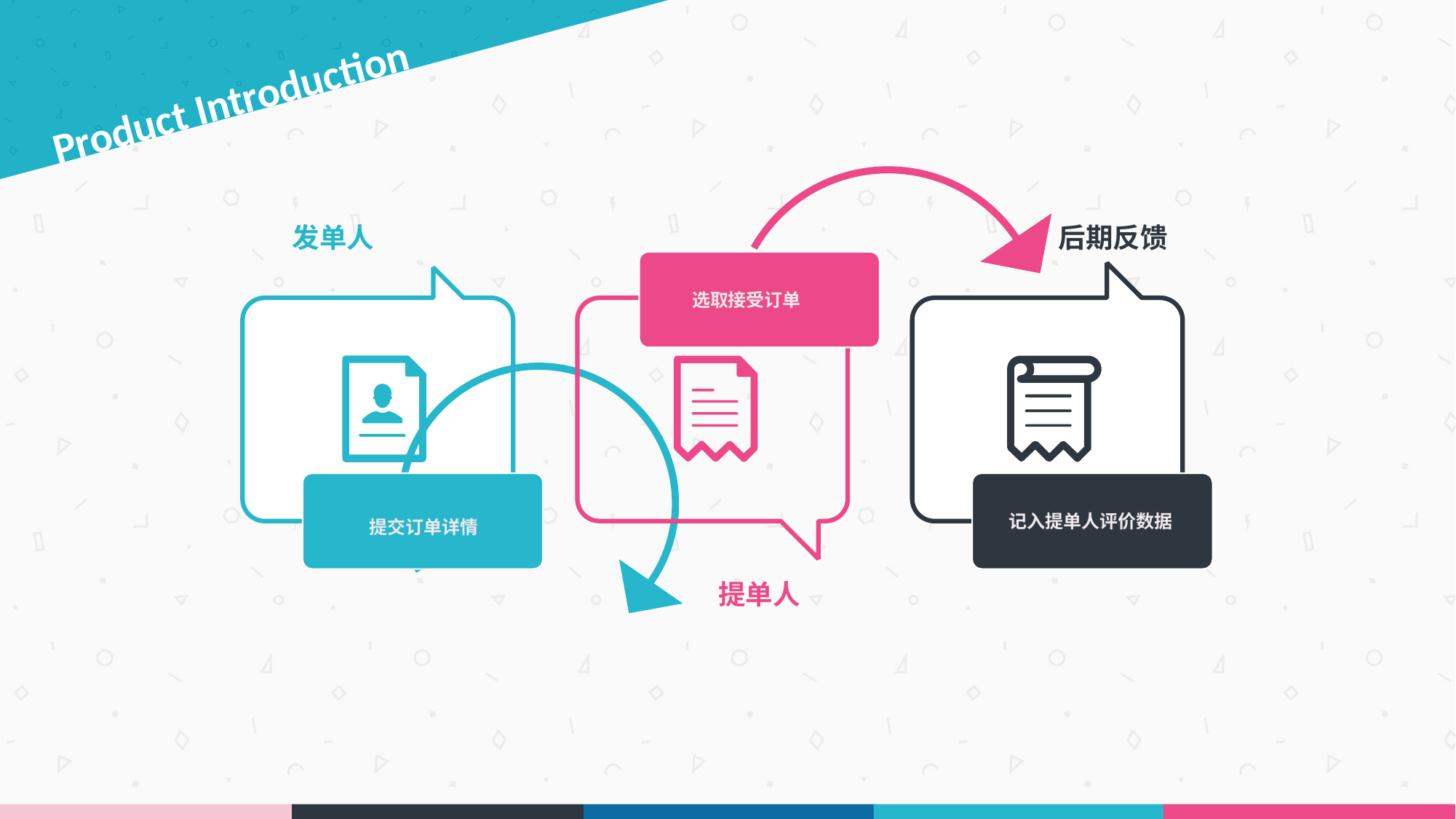

Product Introduction

发单人
后期反馈

      选取接受订单

   记入提单人评价数据
          提交订单详情
提单人